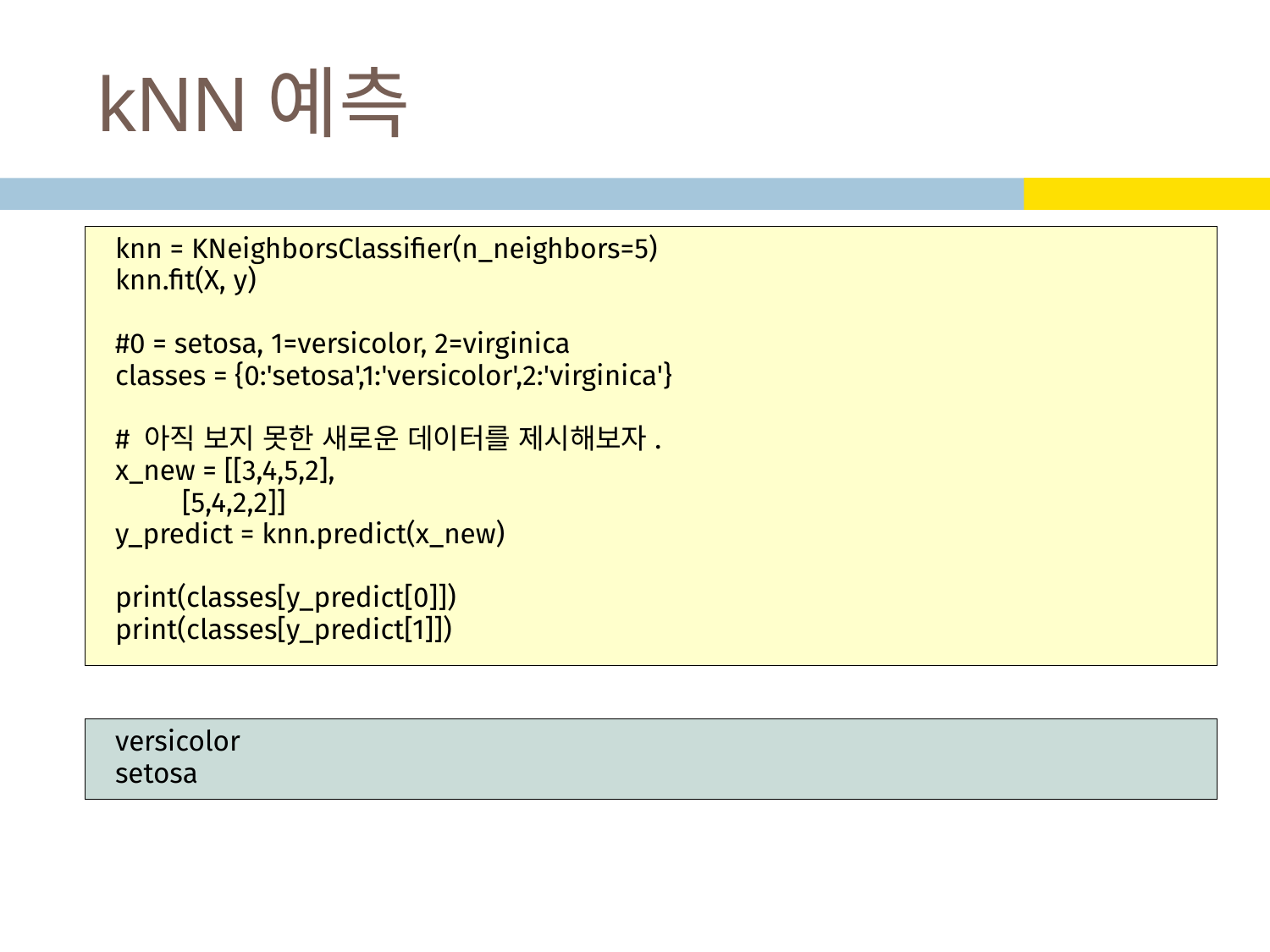

# kNN예측
knn = KNeighborsClassifier(n_neighbors=5)
knn.fit(X, y)

#0 = setosa, 1=versicolor, 2=virginica
classes = {0:'setosa',1:'versicolor',2:'virginica'}

# 아직 보지 못한 새로운 데이터를 제시해보자.
x_new = [[3,4,5,2],
         [5,4,2,2]]
y_predict = knn.predict(x_new)

print(classes[y_predict[0]])
print(classes[y_predict[1]])
versicolor
setosa